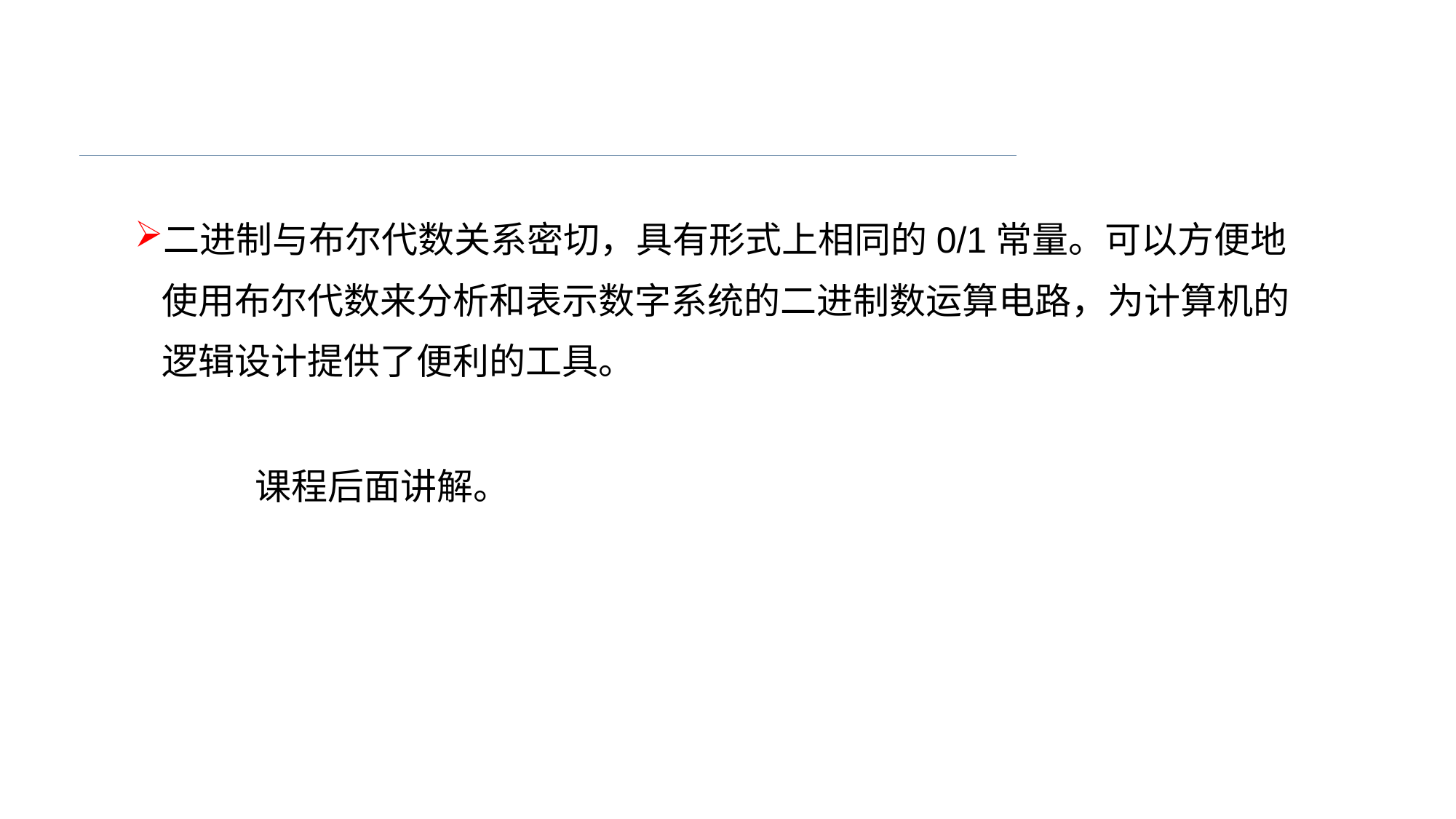

二进制与布尔代数关系密切，具有形式上相同的0/1常量。可以方便地使用布尔代数来分析和表示数字系统的二进制数运算电路，为计算机的逻辑设计提供了便利的工具。

课程后面讲解。